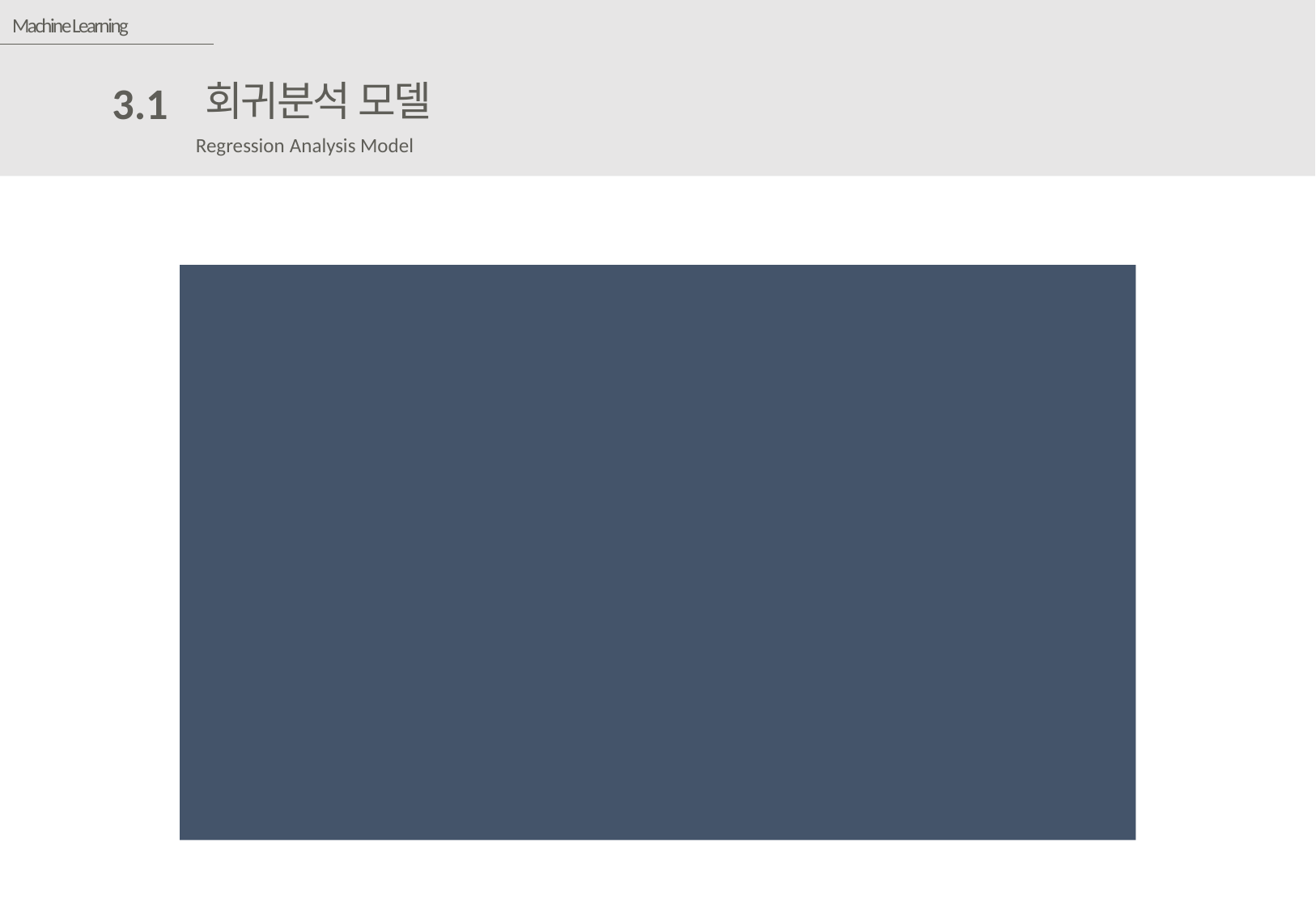

Machine Learning
회귀분석 모델
3.1
Regression Analysis Model